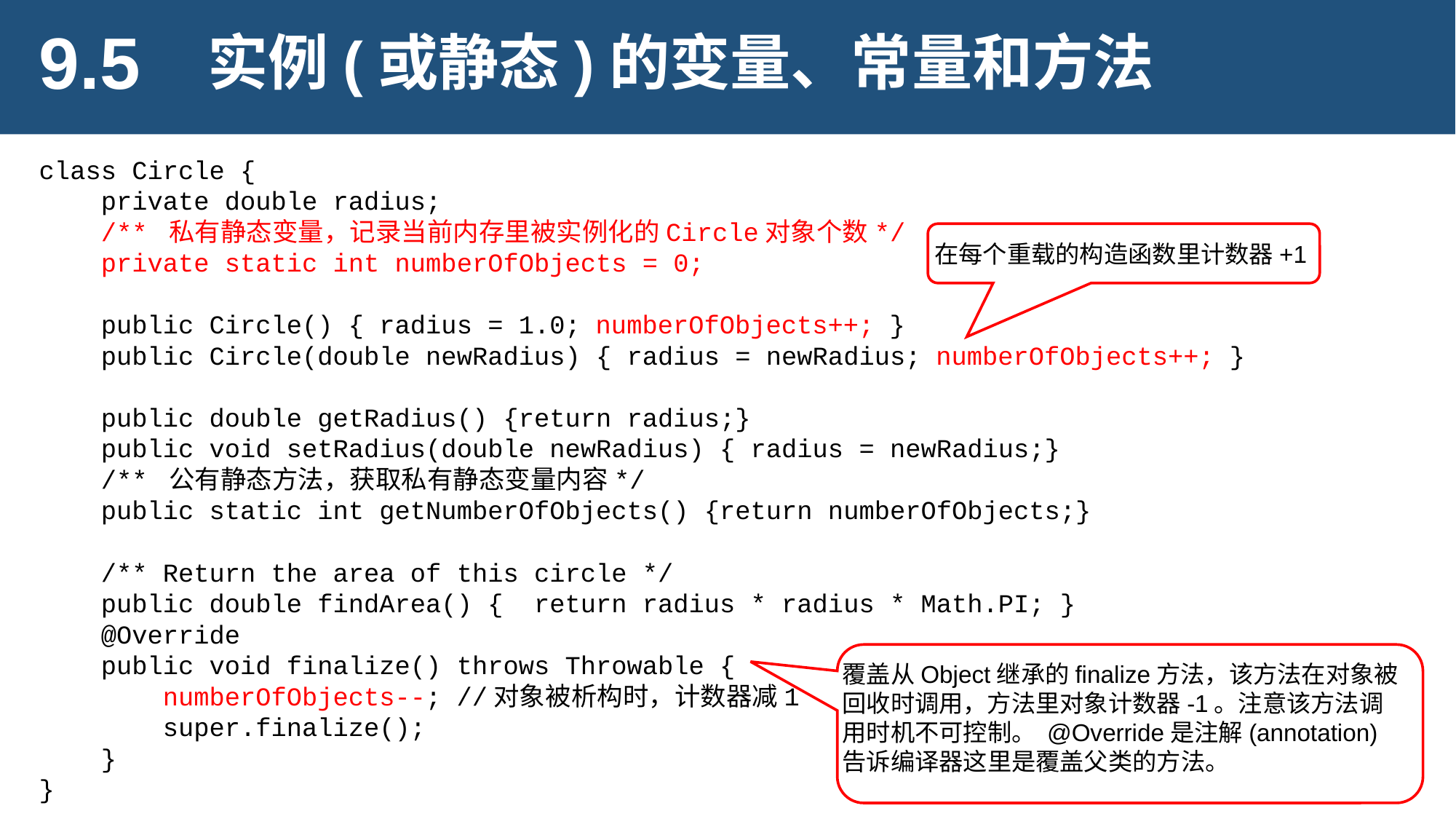

9.5
实例(或静态)的变量、常量和方法
class Circle {
    private double radius;
    /** 私有静态变量，记录当前内存里被实例化的Circle对象个数*/
    private static int numberOfObjects = 0;

    public Circle() { radius = 1.0; numberOfObjects++; }
    public Circle(double newRadius) { radius = newRadius; numberOfObjects++; }

    public double getRadius() {return radius;}
    public void setRadius(double newRadius) { radius = newRadius;}
    /** 公有静态方法，获取私有静态变量内容*/
    public static int getNumberOfObjects() {return numberOfObjects;}

    /** Return the area of this circle */
    public double findArea() {  return radius * radius * Math.PI; }
    @Override
    public void finalize() throws Throwable {
        numberOfObjects--; //对象被析构时，计数器减1
        super.finalize();
    }
}

在每个重载的构造函数里计数器+1

覆盖从Object继承的finalize方法，该方法在对象被回收时调用，方法里对象计数器-1。注意该方法调用时机不可控制。 @Override是注解(annotation)
告诉编译器这里是覆盖父类的方法。